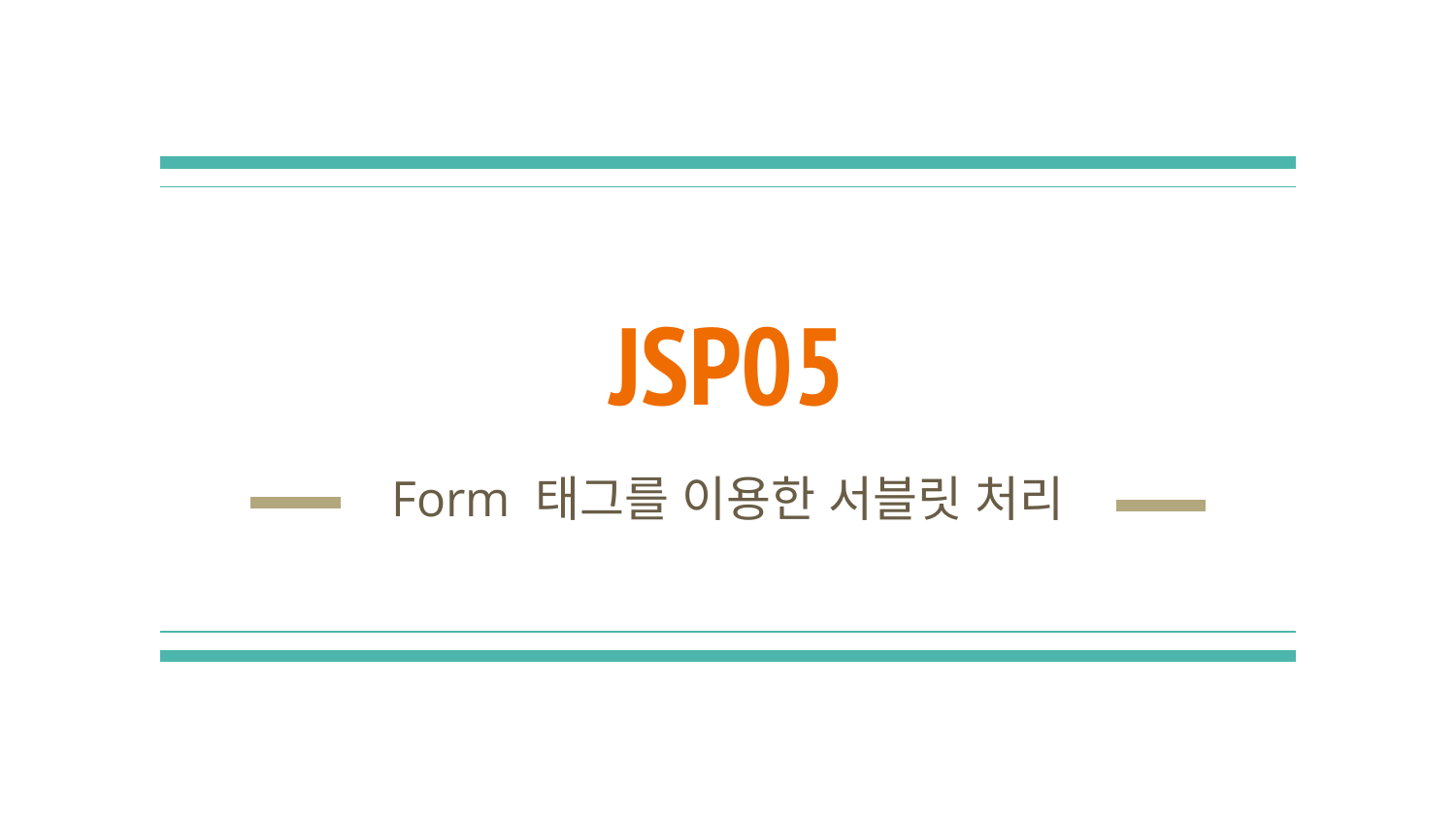

# JSP05
Form 태그를 이용한 서블릿 처리